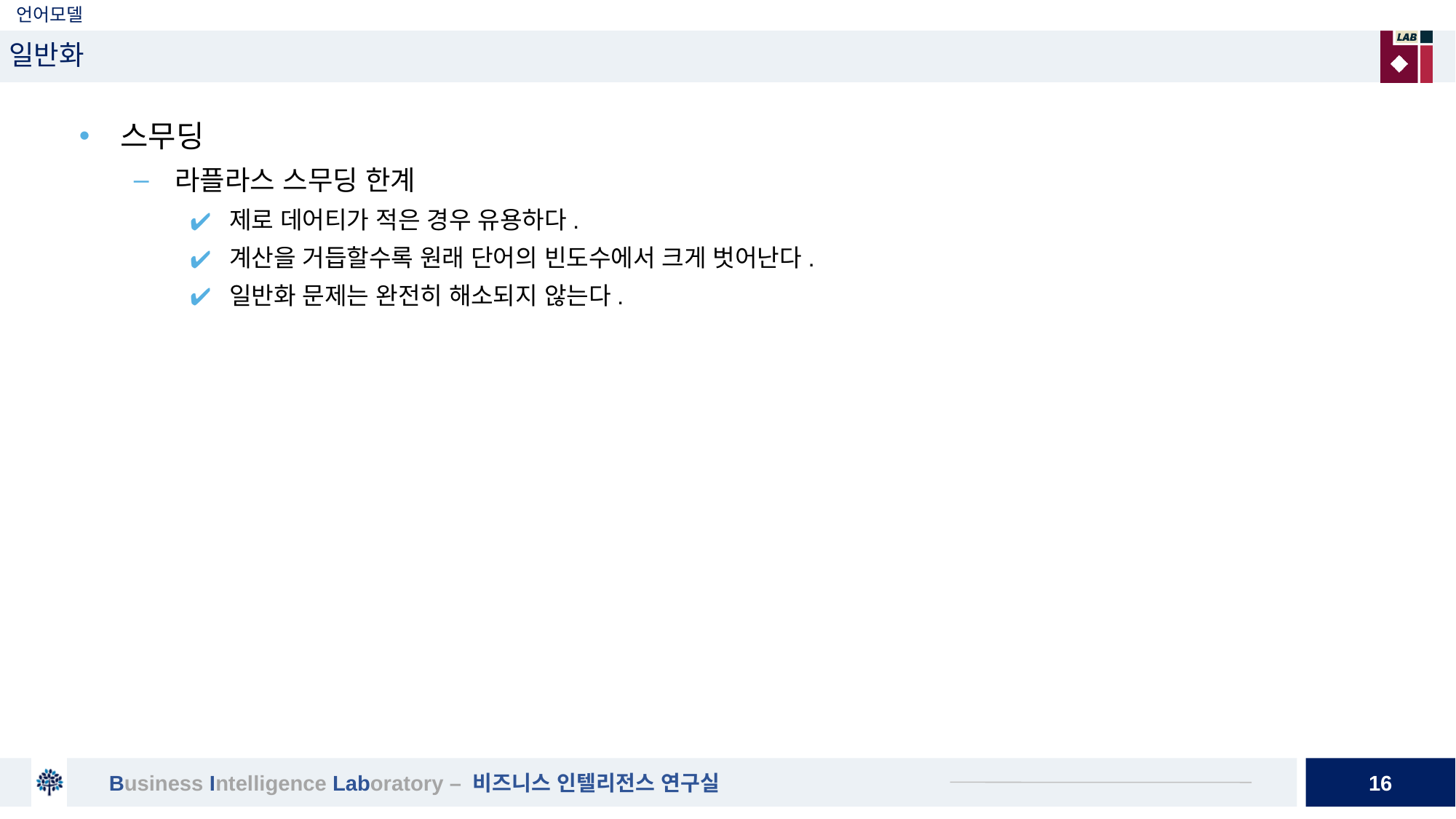

# 언어모델
일반화
스무딩
라플라스 스무딩 한계
제로 데어티가 적은 경우 유용하다.
계산을 거듭할수록 원래 단어의 빈도수에서 크게 벗어난다.
일반화 문제는 완전히 해소되지 않는다.
16